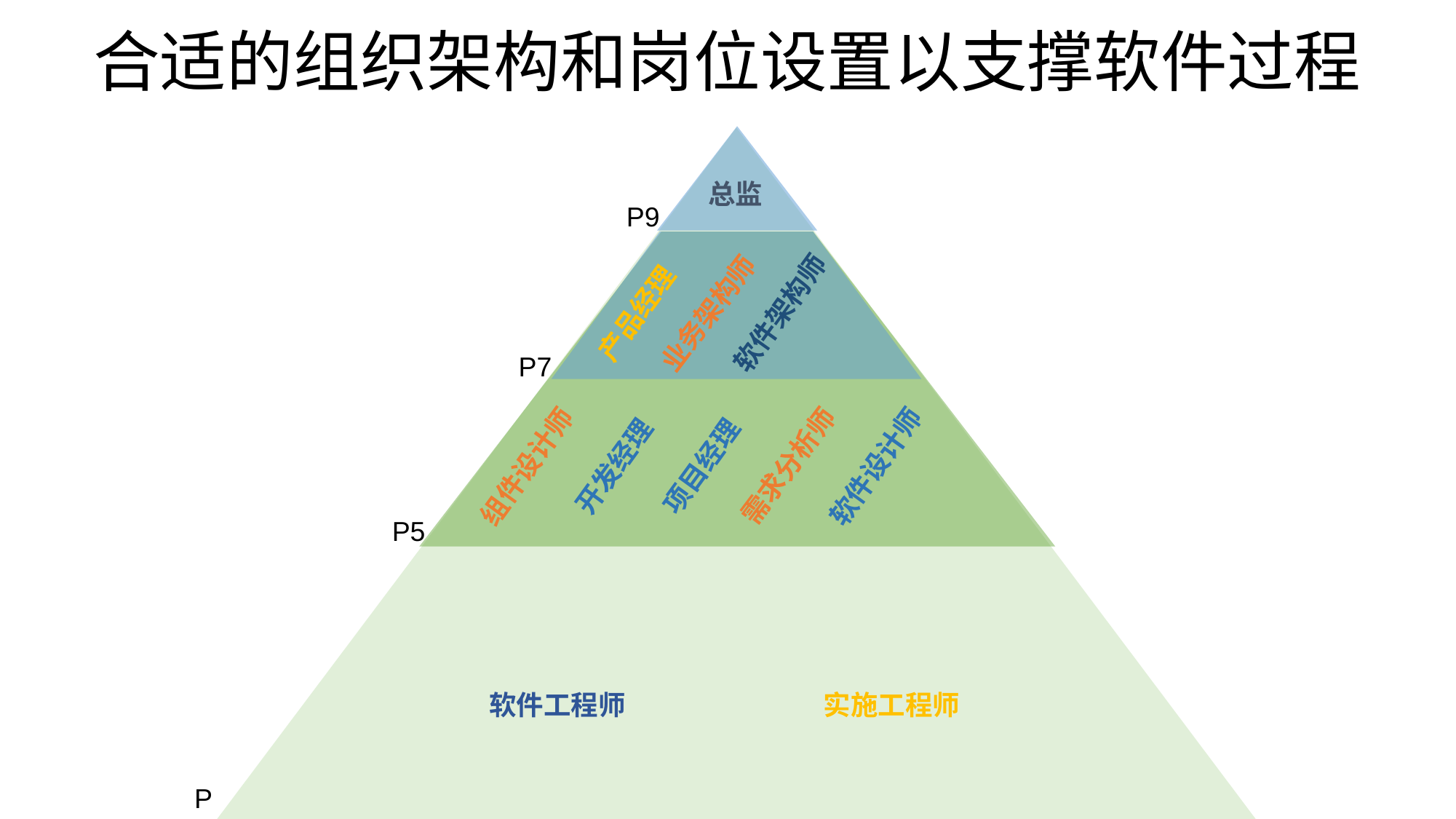

合适的组织架构和岗位设置以支撑软件过程

总监
P9

产品经理
业务架构师
软件架构师
P7
需求分析师
组件设计师
开发经理
项目经理
软件设计师
P5
软件工程师
实施工程师
P1